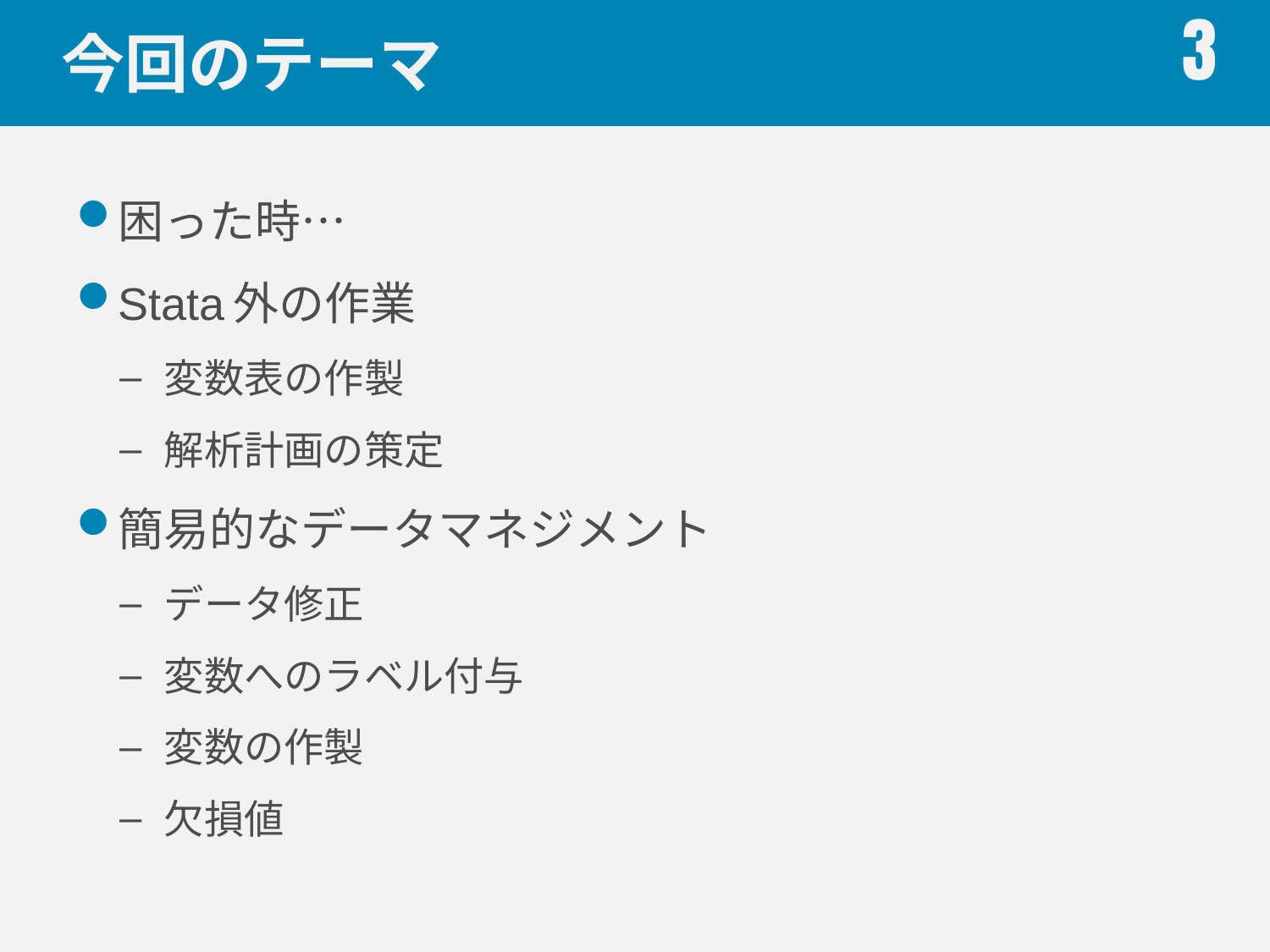

# 今回のテーマ
 3
困った時…
Stata外の作業
変数表の作製
解析計画の策定
簡易的なデータマネジメント
データ修正
変数へのラベル付与
変数の作製
欠損値